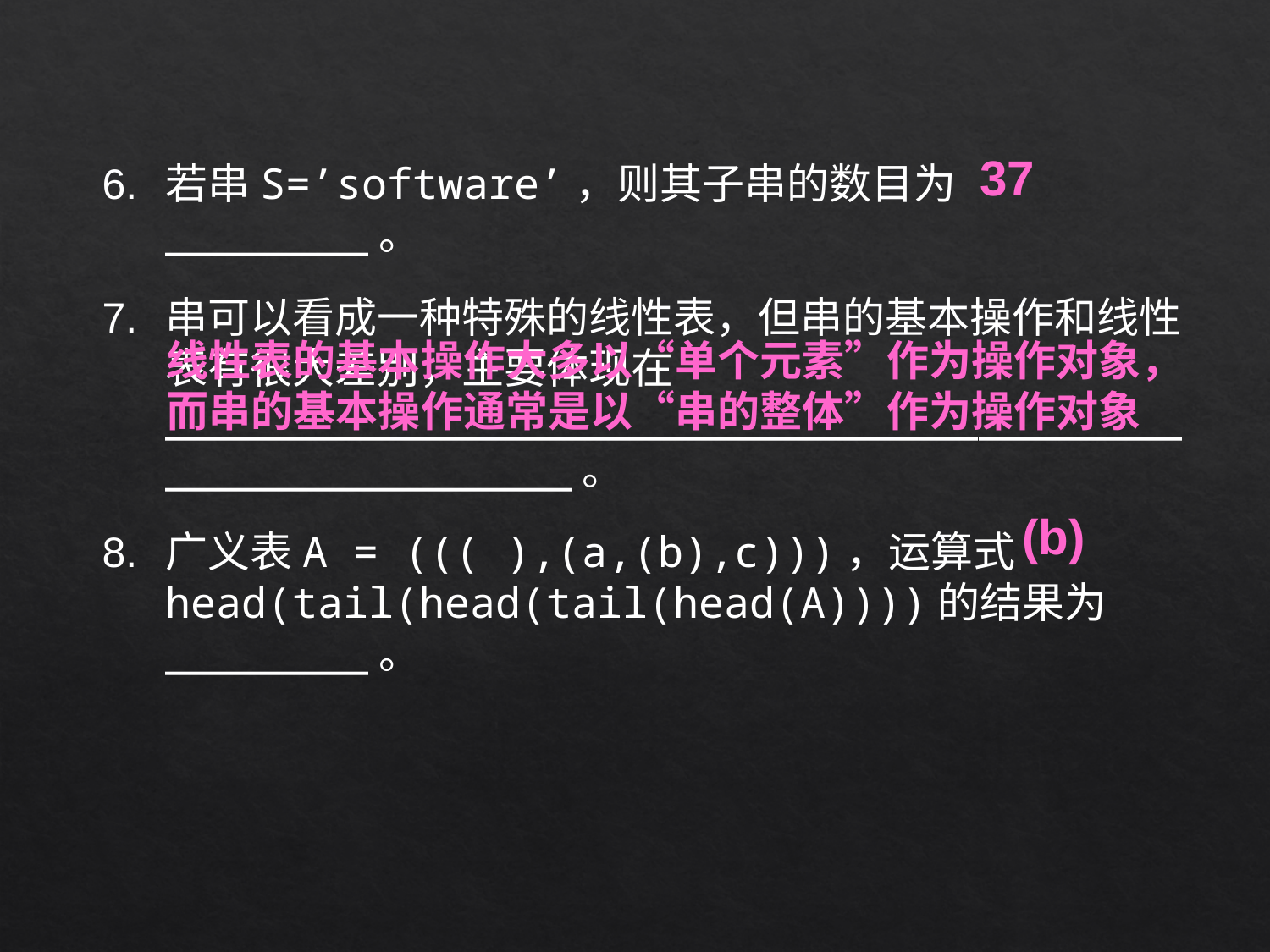

#

37
若串S=’software’，则其子串的数目为________。
串可以看成一种特殊的线性表，但串的基本操作和线性表有很大差别，主要体现在________________________________________________________。
广义表A = ((( ),(a,(b),c)))，运算式head(tail(head(tail(head(A))))的结果为________。
线性表的基本操作大多以“单个元素”作为操作对象，而串的基本操作通常是以“串的整体”作为操作对象
(b)